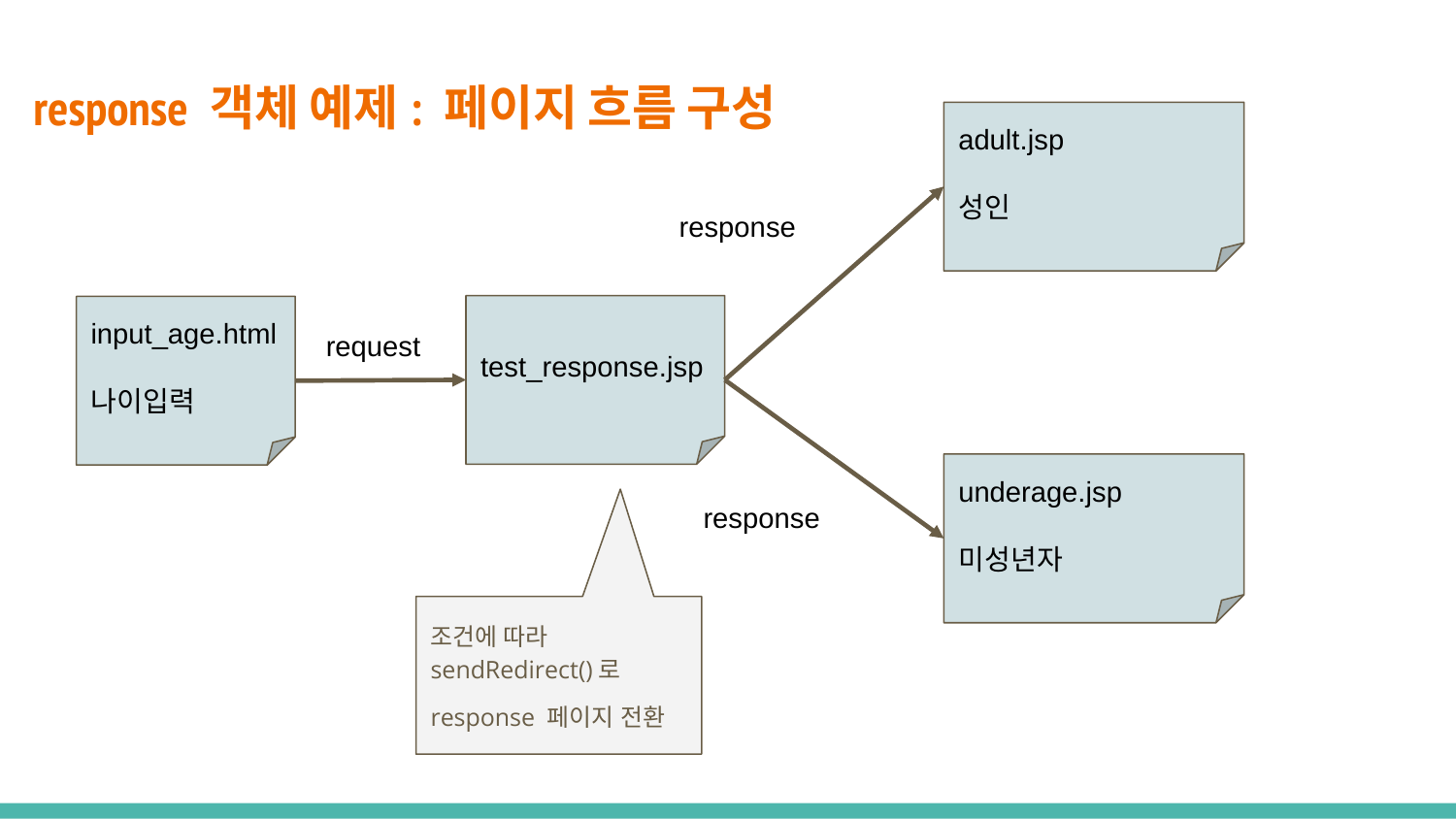

# response 객체 예제: 페이지 흐름 구성
adult.jsp

성인
response
test_response.jsp
input_age.html

나이입력
request
underage.jsp

미성년자
response
조건에 따라 sendRedirect()로 response 페이지 전환